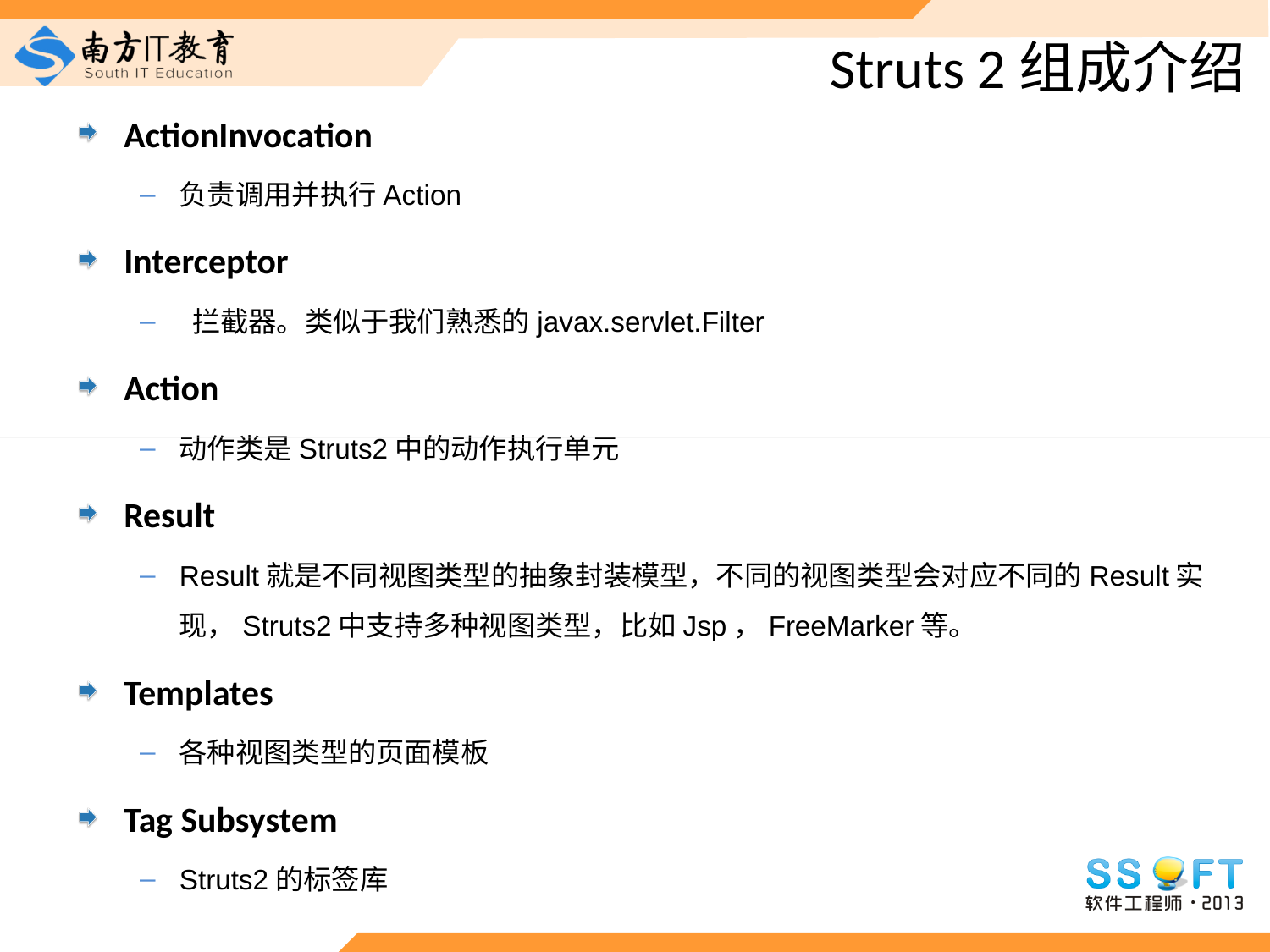

# Struts 2组成介绍
ActionInvocation
负责调用并执行Action
Interceptor
 拦截器。类似于我们熟悉的javax.servlet.Filter
Action
动作类是Struts2中的动作执行单元
Result
Result就是不同视图类型的抽象封装模型，不同的视图类型会对应不同的Result实现，Struts2中支持多种视图类型，比如Jsp，FreeMarker等。
Templates
各种视图类型的页面模板
Tag Subsystem
Struts2的标签库